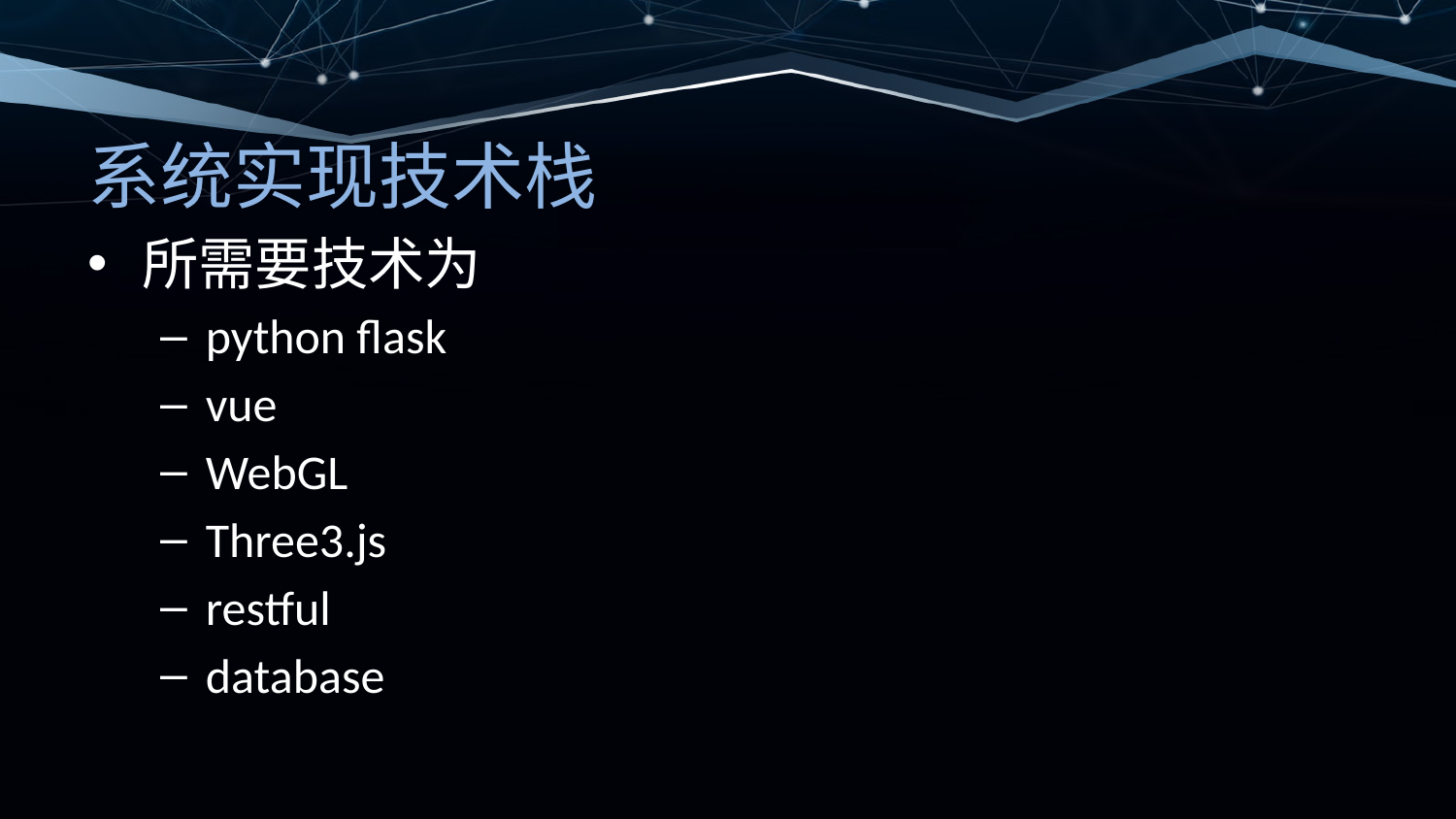

# 系统实现技术栈
所需要技术为
python flask
vue
WebGL
Three3.js
restful
database